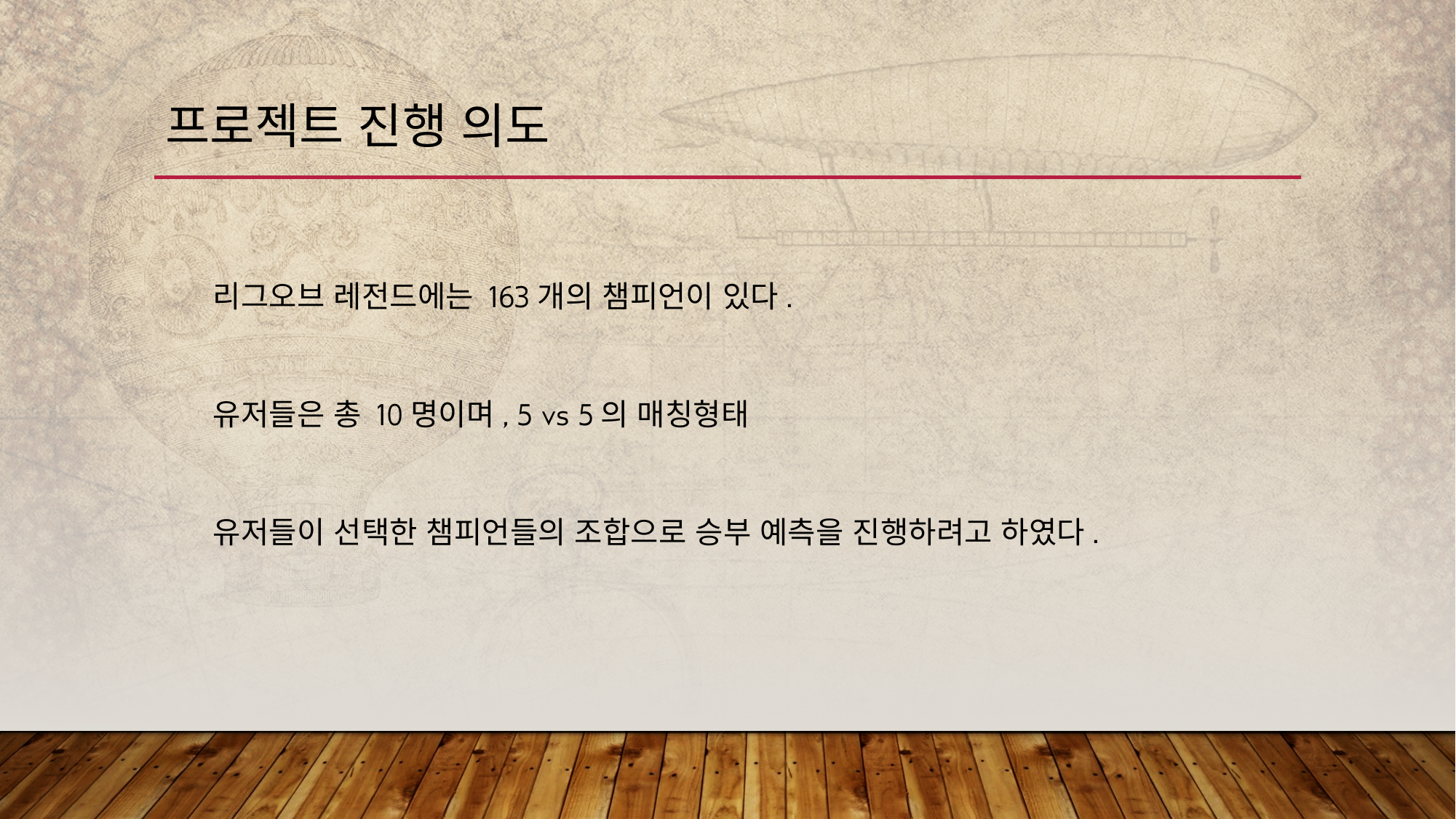

# 프로젝트 진행 의도
리그오브 레전드에는 163개의 챔피언이 있다.

유저들은 총 10명이며, 5 vs 5의 매칭형태

유저들이 선택한 챔피언들의 조합으로 승부 예측을 진행하려고 하였다.